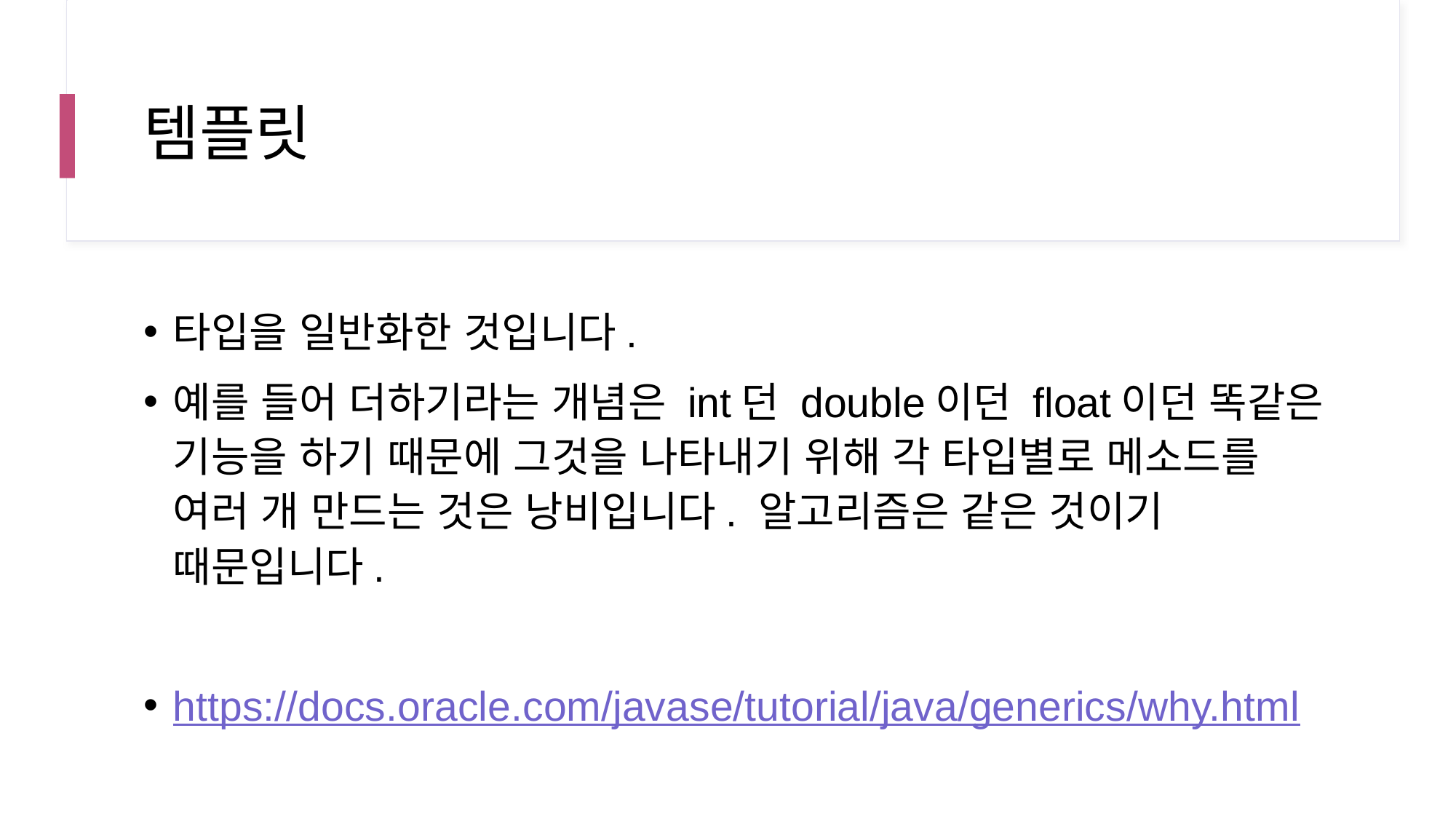

# 템플릿
타입을 일반화한 것입니다.
예를 들어 더하기라는 개념은 int던 double이던 float이던 똑같은 기능을 하기 때문에 그것을 나타내기 위해 각 타입별로 메소드를 여러 개 만드는 것은 낭비입니다. 알고리즘은 같은 것이기 때문입니다.

https://docs.oracle.com/javase/tutorial/java/generics/why.html